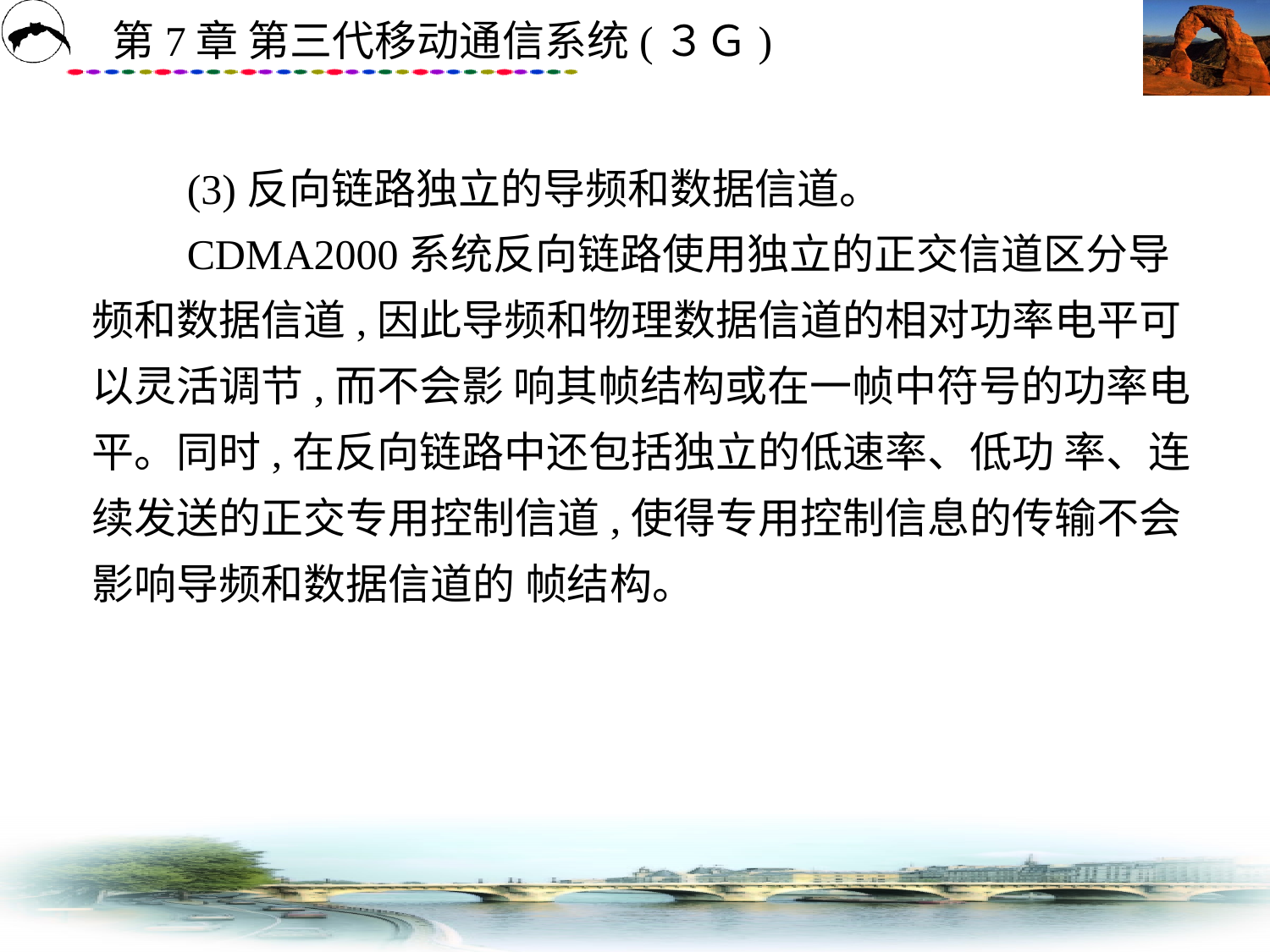

# (3)反向链路独立的导频和数据信道。 　　CDMA2000系统反向链路使用独立的正交信道区分导频和数据信道,因此导频和物理数据信道的相对功率电平可以灵活调节,而不会影 响其帧结构或在一帧中符号的功率电平。同时,在反向链路中还包括独立的低速率、低功 率、连续发送的正交专用控制信道,使得专用控制信息的传输不会影响导频和数据信道的 帧结构。